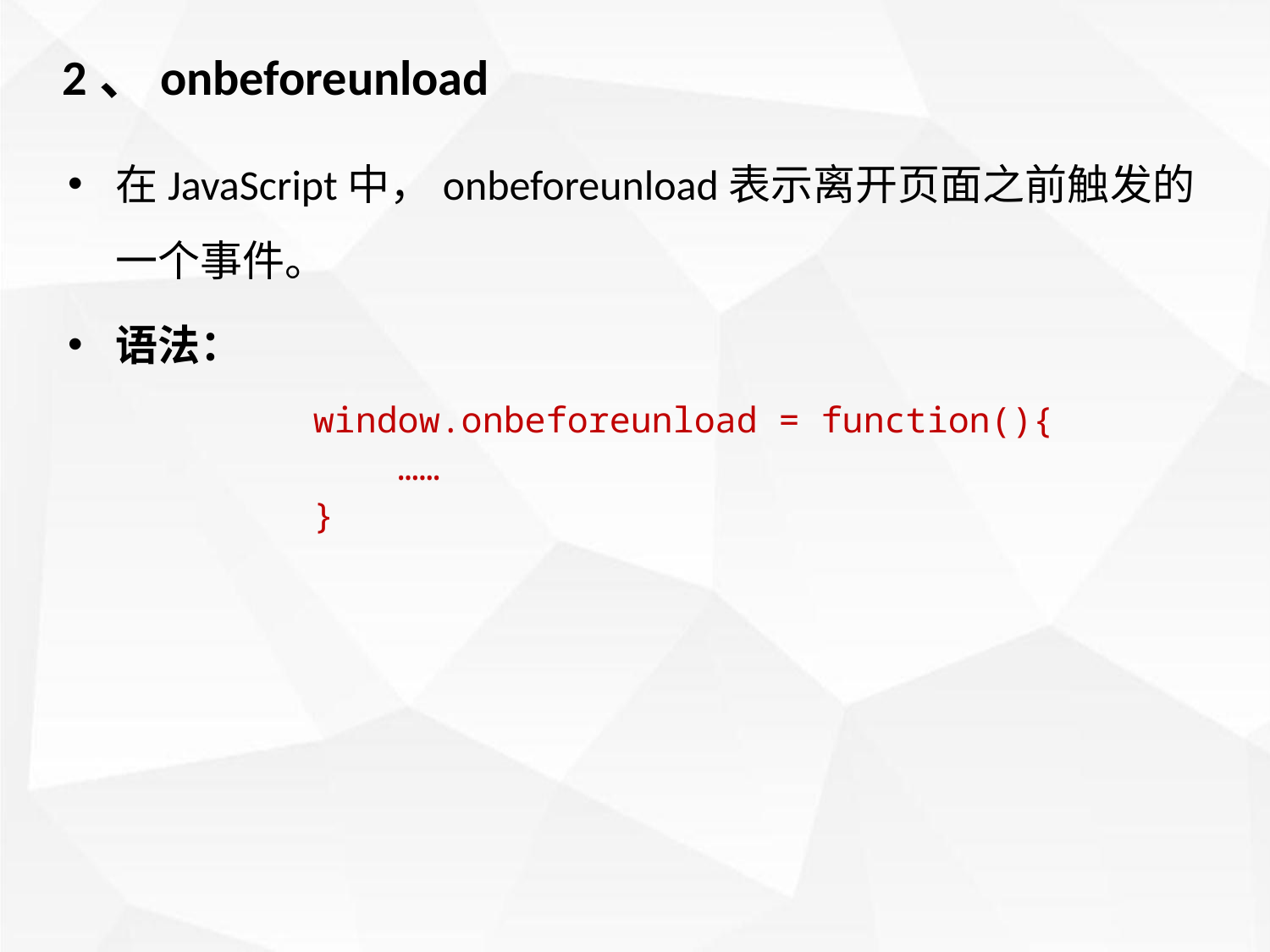

2、onbeforeunload
在JavaScript中，onbeforeunload表示离开页面之前触发的一个事件。
语法：
window.onbeforeunload = function(){
    ……
}